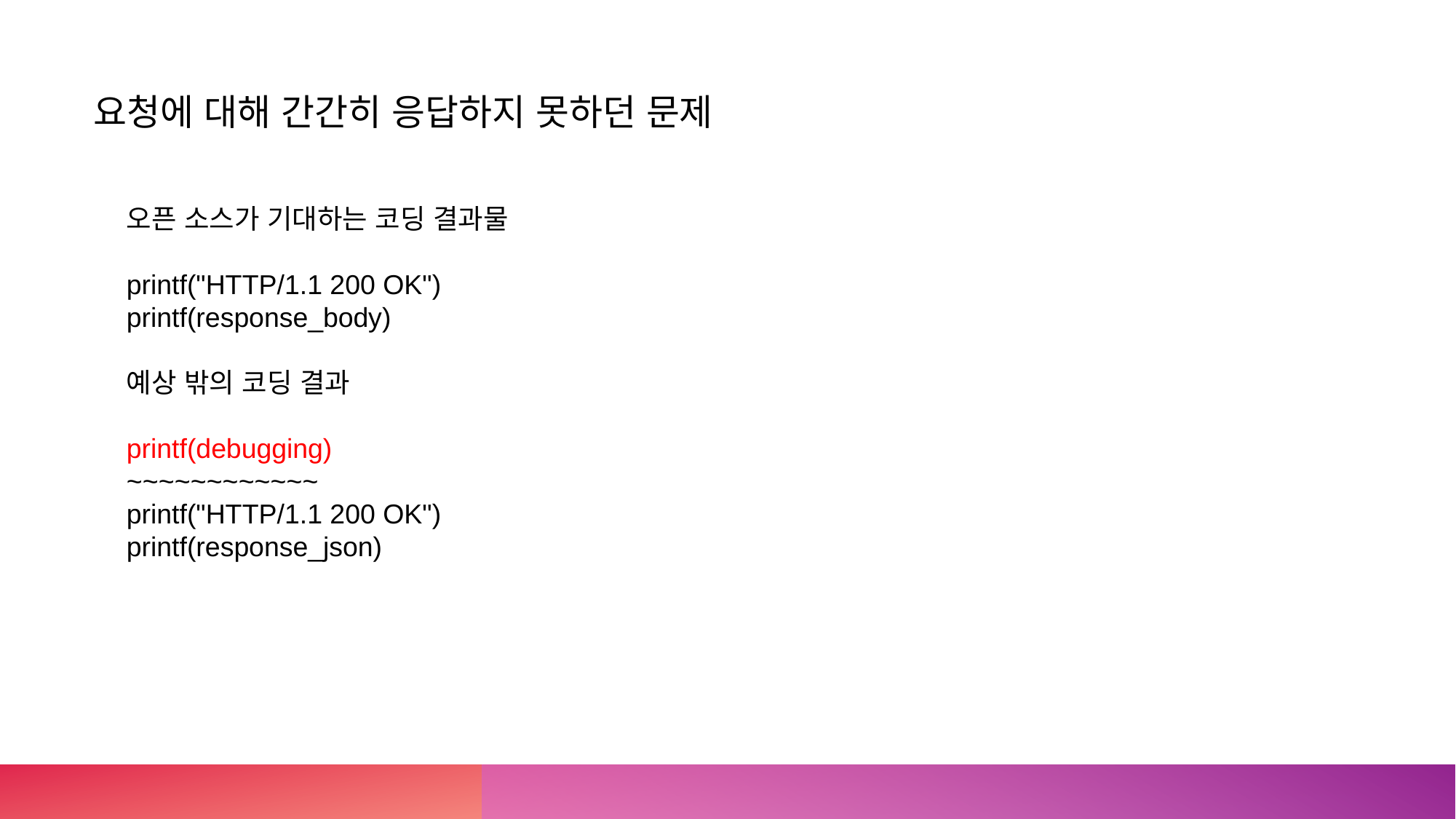

요청에 대해 간간히 응답하지 못하던 문제
오픈 소스가 기대하는 코딩 결과물

printf("HTTP/1.1 200 OK")
printf(response_body)

예상 밖의 코딩 결과

printf(debugging)
~~~~~~~~~~~~
printf("HTTP/1.1 200 OK")
printf(response_json)